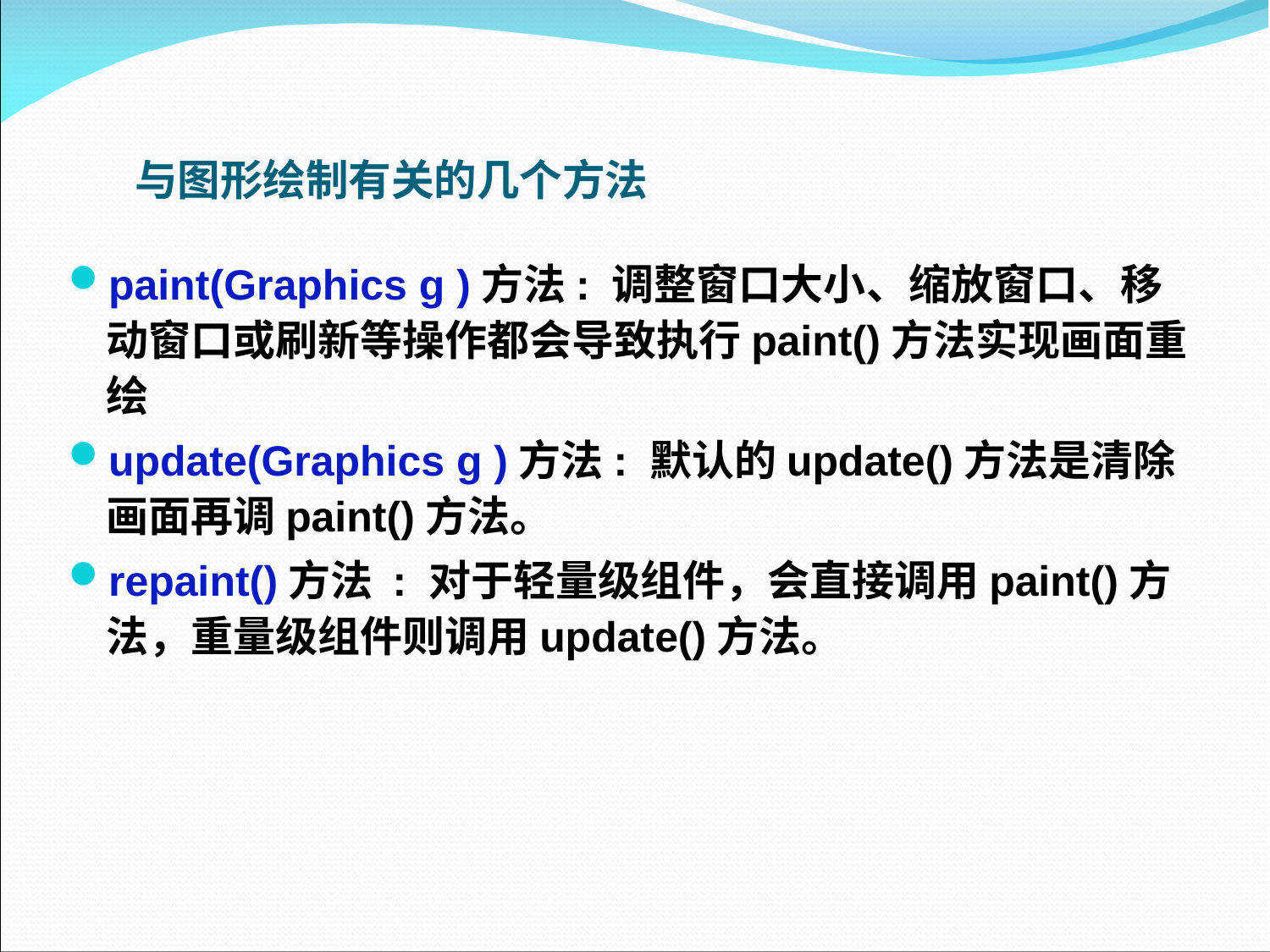

# 与图形绘制有关的几个方法
paint(Graphics g )方法: 调整窗口大小、缩放窗口、移动窗口或刷新等操作都会导致执行paint()方法实现画面重绘
update(Graphics g )方法: 默认的update()方法是清除画面再调paint()方法。
repaint()方法 : 对于轻量级组件，会直接调用paint()方法，重量级组件则调用update()方法。